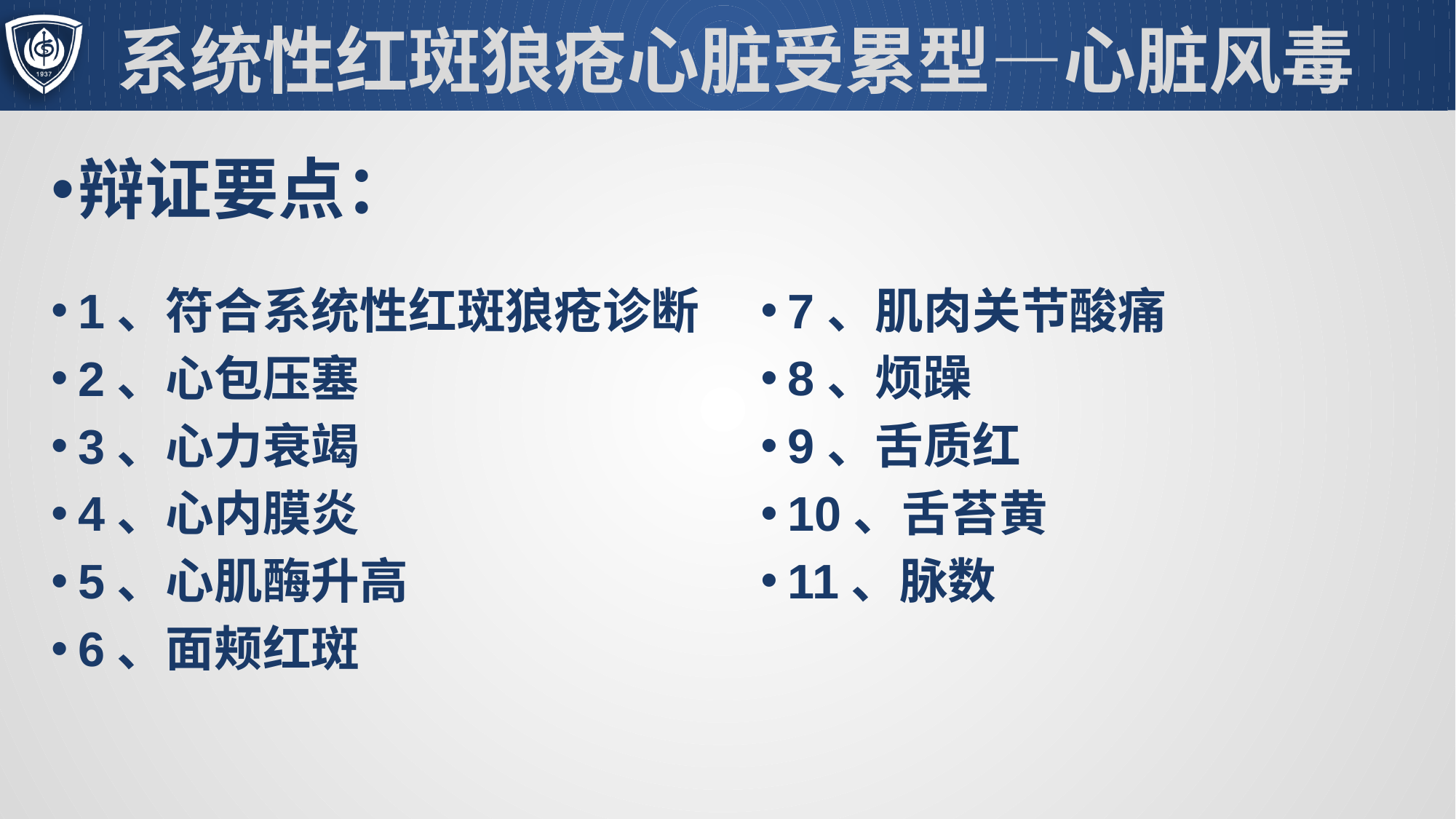

# 系统性红斑狼疮心脏受累型—心脏风毒
辩证要点：

7、肌肉关节酸痛
8、烦躁
9、舌质红
10、舌苔黄
11、脉数

1、符合系统性红斑狼疮诊断
2、心包压塞
3、心力衰竭
4、心内膜炎
5、心肌酶升高
6、面颊红斑